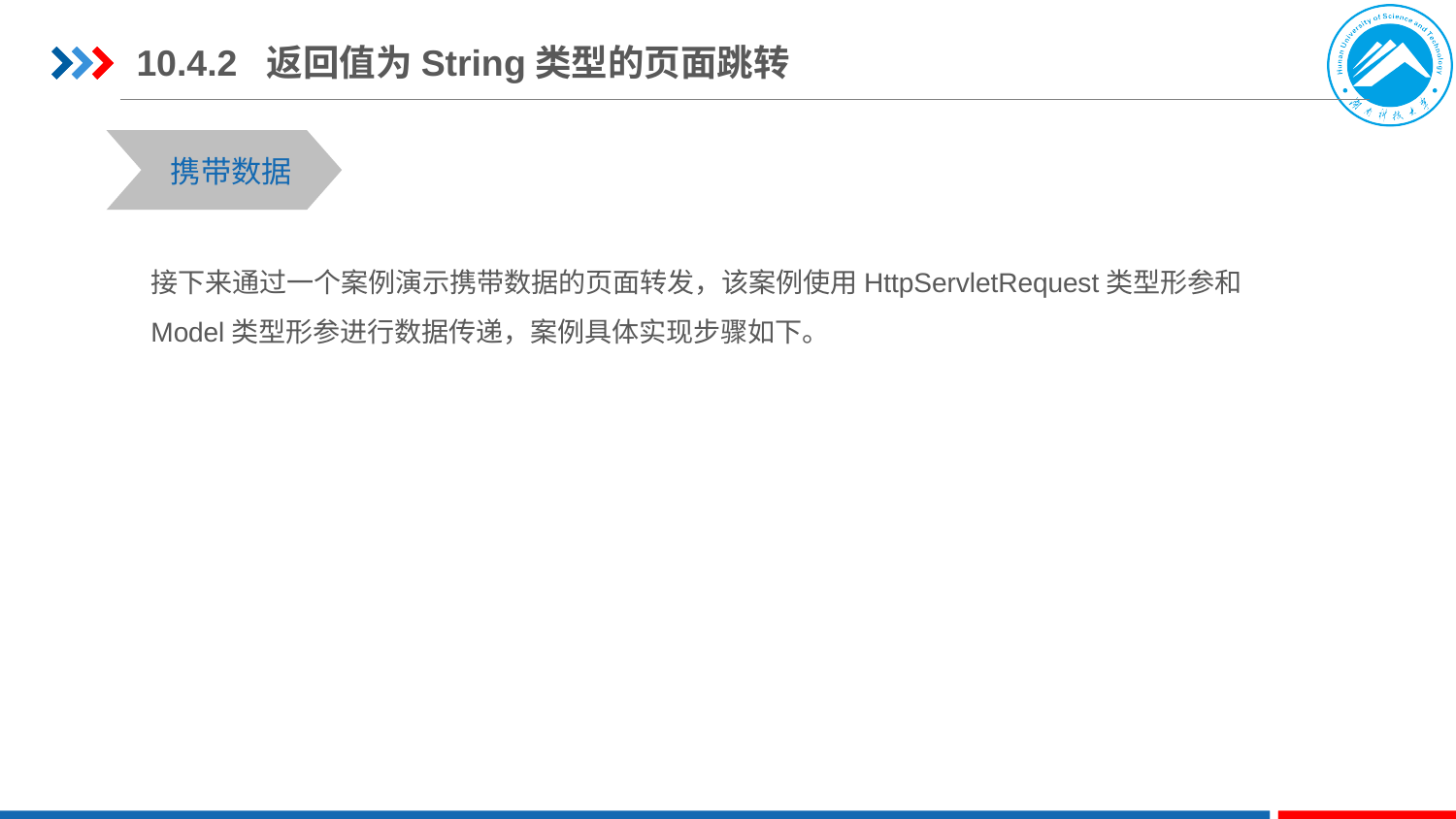

10.4.2  返回值为String类型的页面跳转

携带数据
接下来通过一个案例演示携带数据的页面转发，该案例使用HttpServletRequest类型形参和Model类型形参进行数据传递，案例具体实现步骤如下。